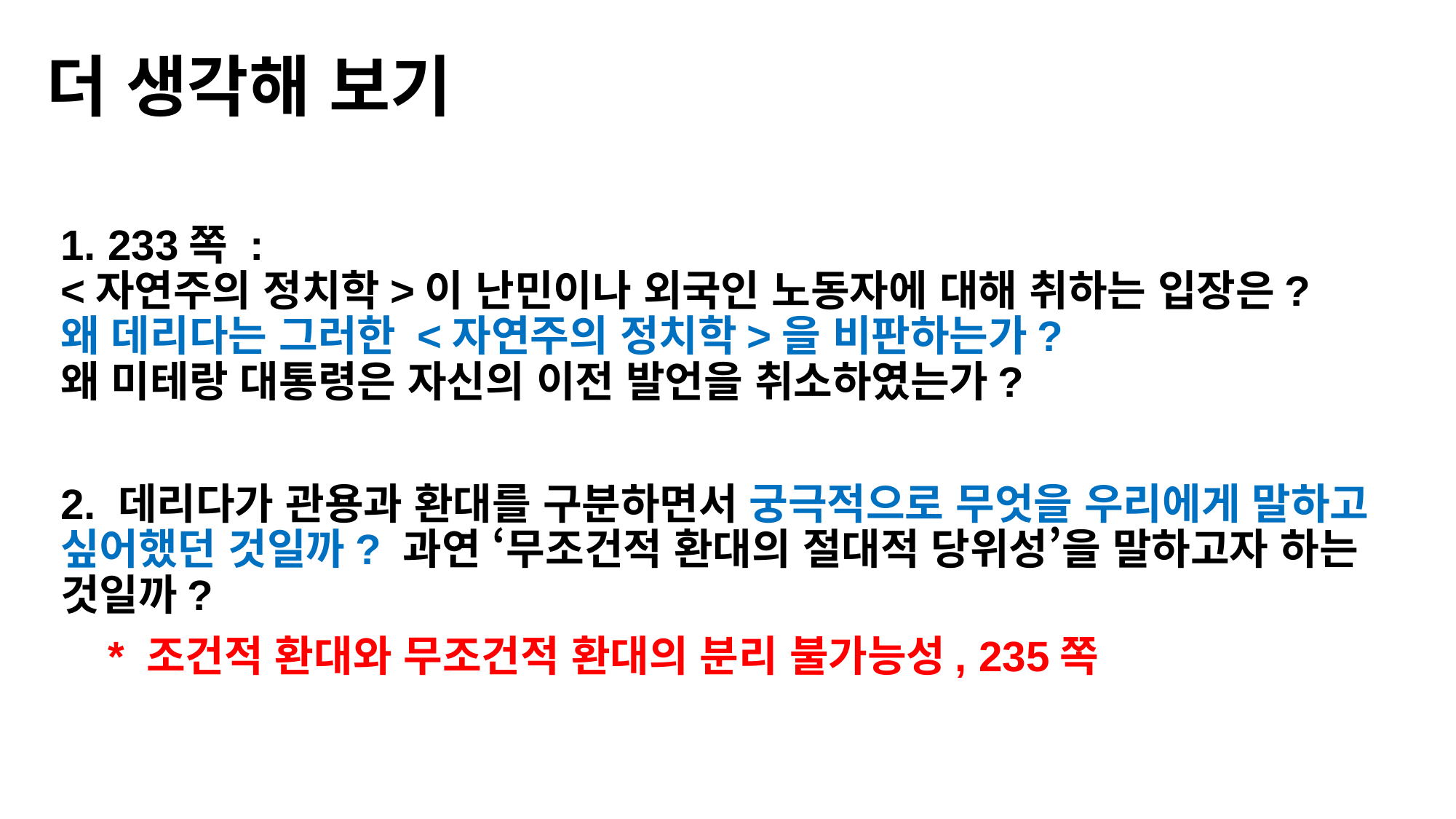

# 더 생각해 보기
1. 233쪽 :
<자연주의 정치학>이 난민이나 외국인 노동자에 대해 취하는 입장은?
왜 데리다는 그러한 <자연주의 정치학>을 비판하는가?
왜 미테랑 대통령은 자신의 이전 발언을 취소하였는가?

2. 데리다가 관용과 환대를 구분하면서 궁극적으로 무엇을 우리에게 말하고 싶어했던 것일까? 과연 ‘무조건적 환대의 절대적 당위성’을 말하고자 하는 것일까?
    * 조건적 환대와 무조건적 환대의 분리 불가능성, 235쪽